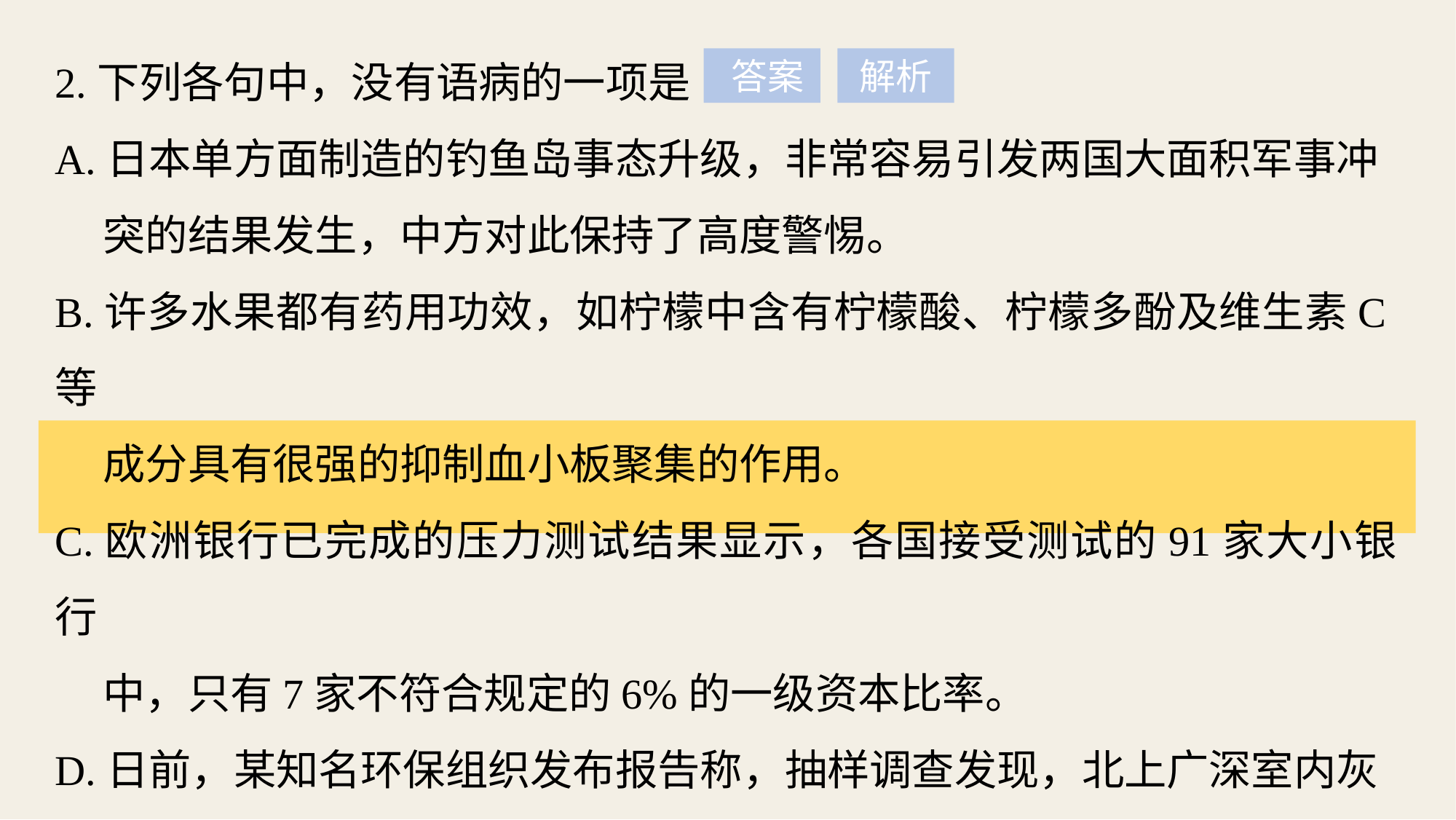

2.下列各句中，没有语病的一项是
A.日本单方面制造的钓鱼岛事态升级，非常容易引发两国大面积军事冲
    突的结果发生，中方对此保持了高度警惕。
B.许多水果都有药用功效，如柠檬中含有柠檬酸、柠檬多酚及维生素C等
    成分具有很强的抑制血小板聚集的作用。
C.欧洲银行已完成的压力测试结果显示，各国接受测试的91家大小银行
    中，只有7家不符合规定的6%的一级资本比率。
D.日前，某知名环保组织发布报告称，抽样调查发现，北上广深室内灰
    尘样本中均含有邻苯二甲酸酯和溴化阻燃剂等四大类有毒有害物质，
   对人体危害很大。
 答案
解析